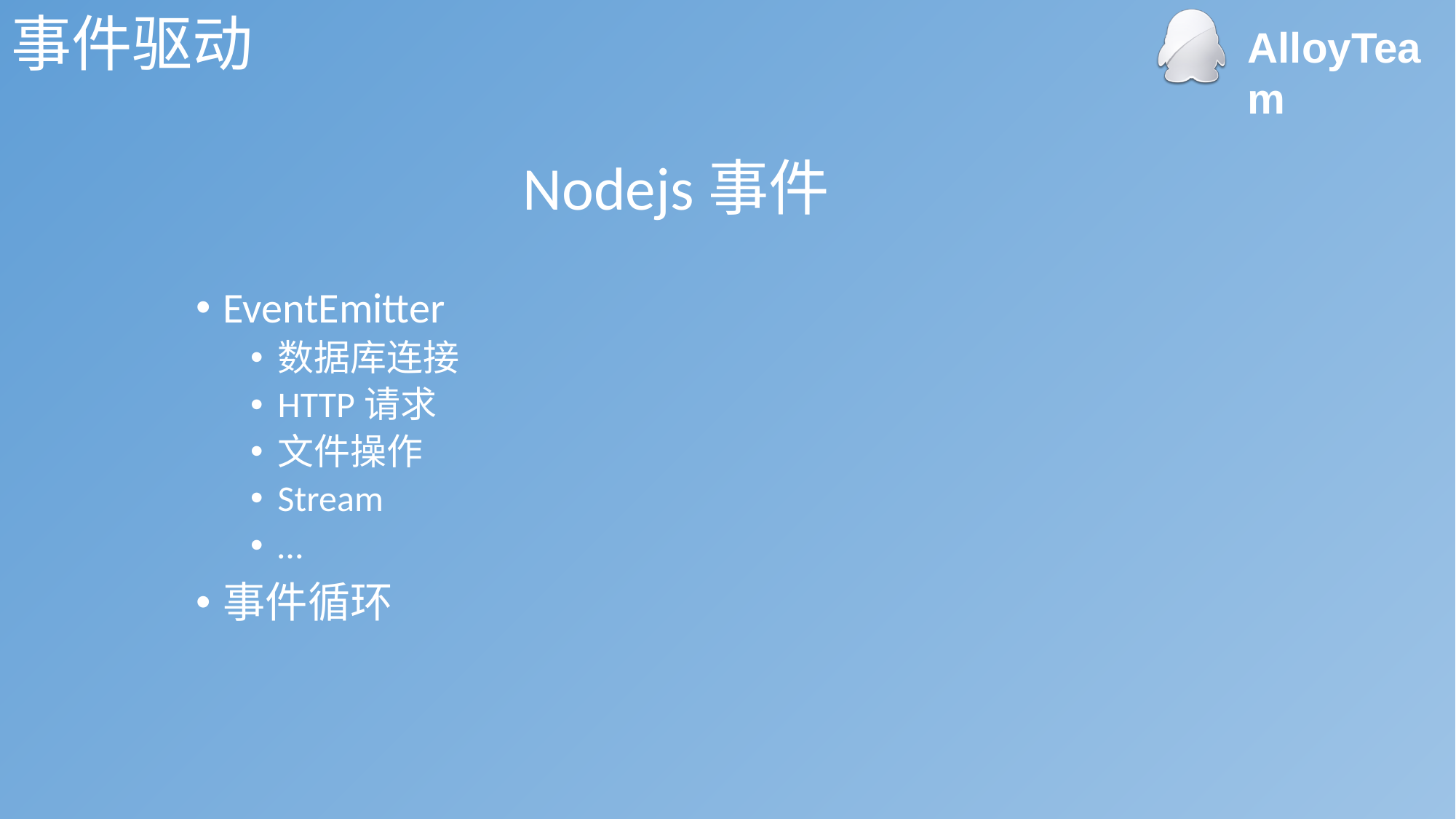

# 事件驱动
Nodejs事件
EventEmitter
数据库连接
HTTP请求
文件操作
Stream
…
事件循环